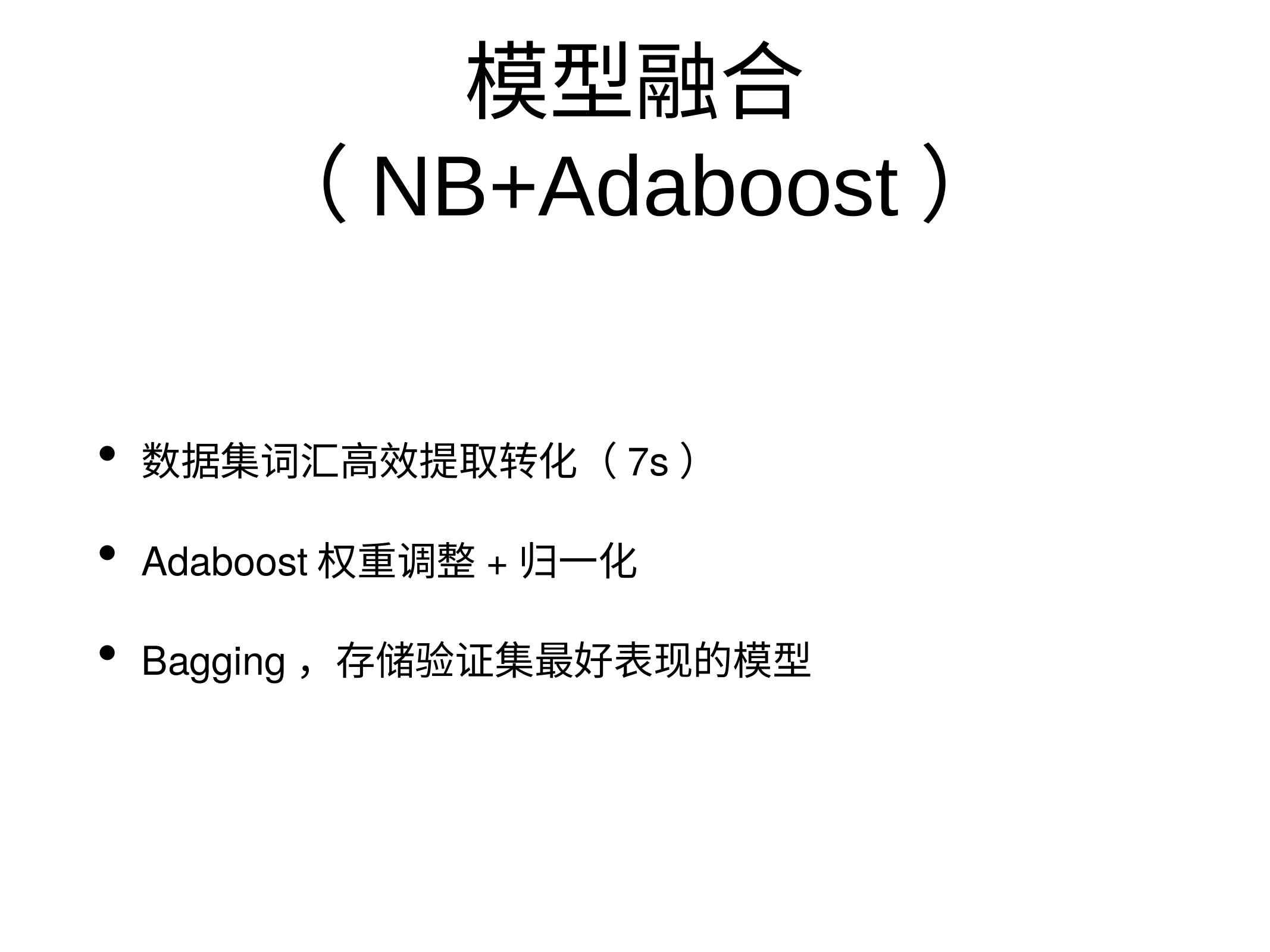

# 模型融合（NB+Adaboost）
数据集词汇高效提取转化（7s）
Adaboost权重调整+归一化
Bagging，存储验证集最好表现的模型